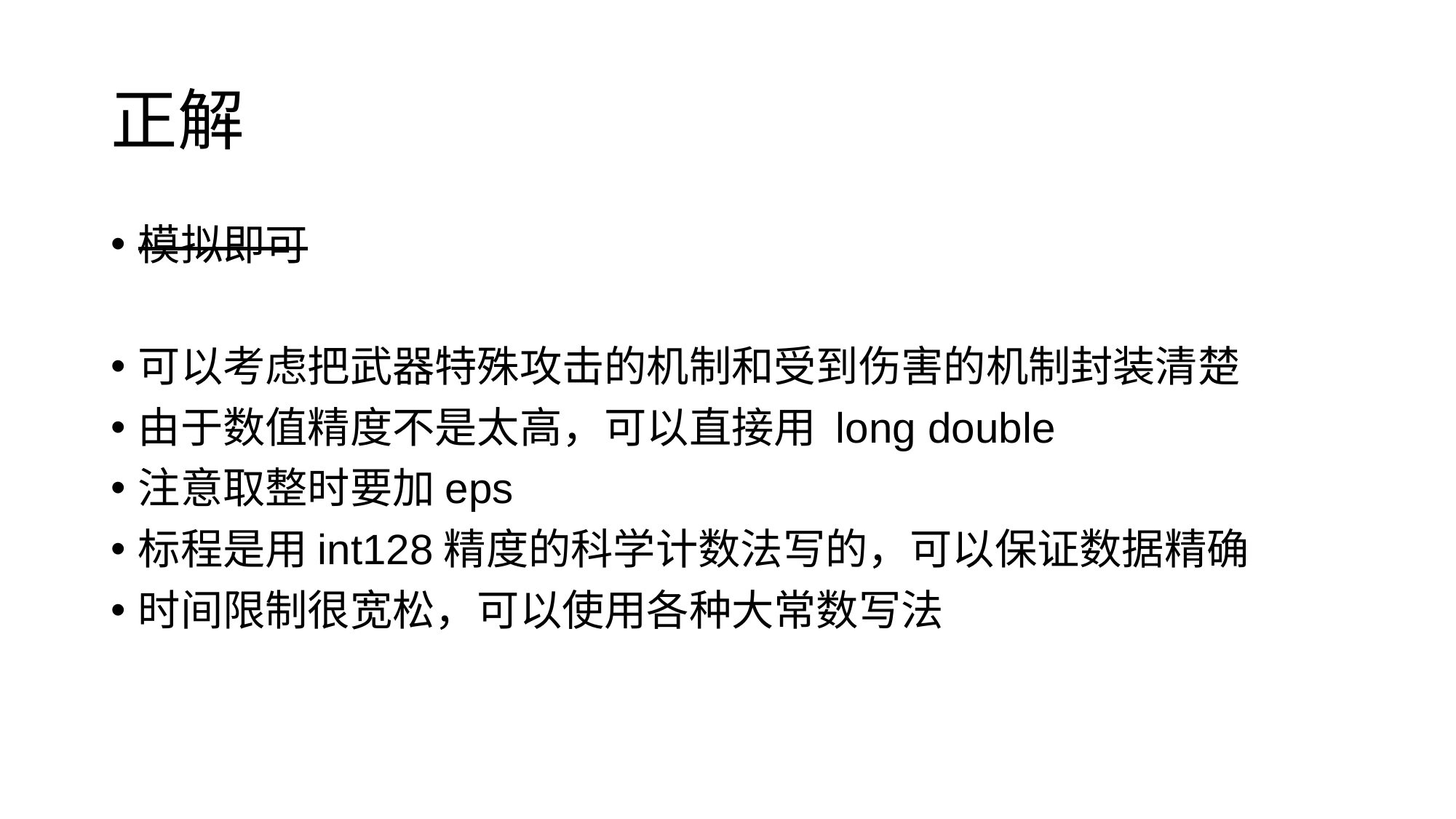

# 正解
模拟即可

可以考虑把武器特殊攻击的机制和受到伤害的机制封装清楚
由于数值精度不是太高，可以直接用 long double
注意取整时要加eps
标程是用int128精度的科学计数法写的，可以保证数据精确
时间限制很宽松，可以使用各种大常数写法